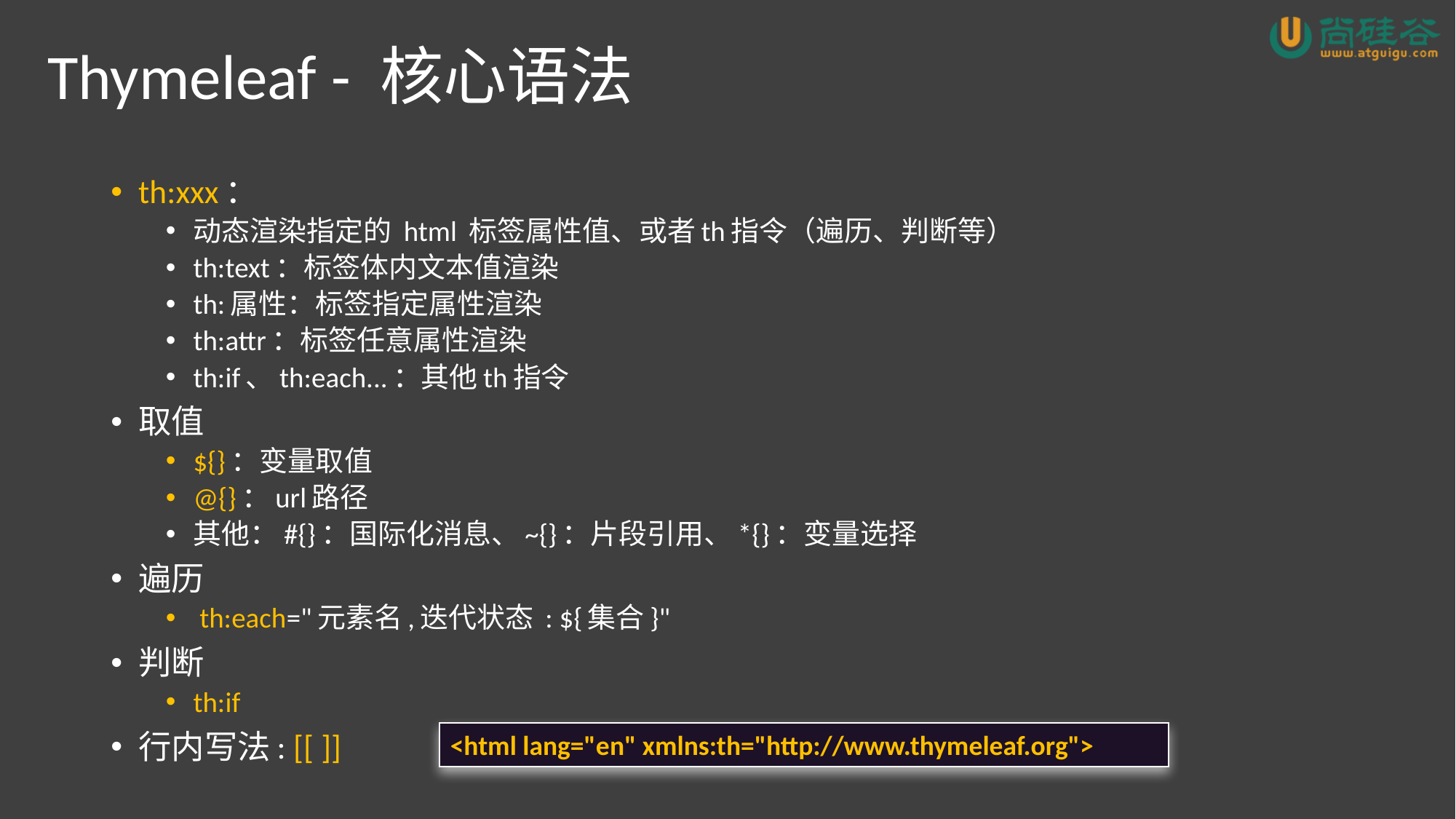

# Thymeleaf - 核心语法
th:xxx：
动态渲染指定的 html 标签属性值、或者th指令（遍历、判断等）
th:text：标签体内文本值渲染
th:属性：标签指定属性渲染
th:attr：标签任意属性渲染
th:if、th:each...：其他th指令
取值
${}：变量取值
@{}：url路径
其他：#{}：国际化消息、~{}：片段引用、*{}：变量选择
遍历
 th:each="元素名,迭代状态 : ${集合}"
判断
th:if
行内写法: [[ ]]
<html lang="en" xmlns:th="http://www.thymeleaf.org">